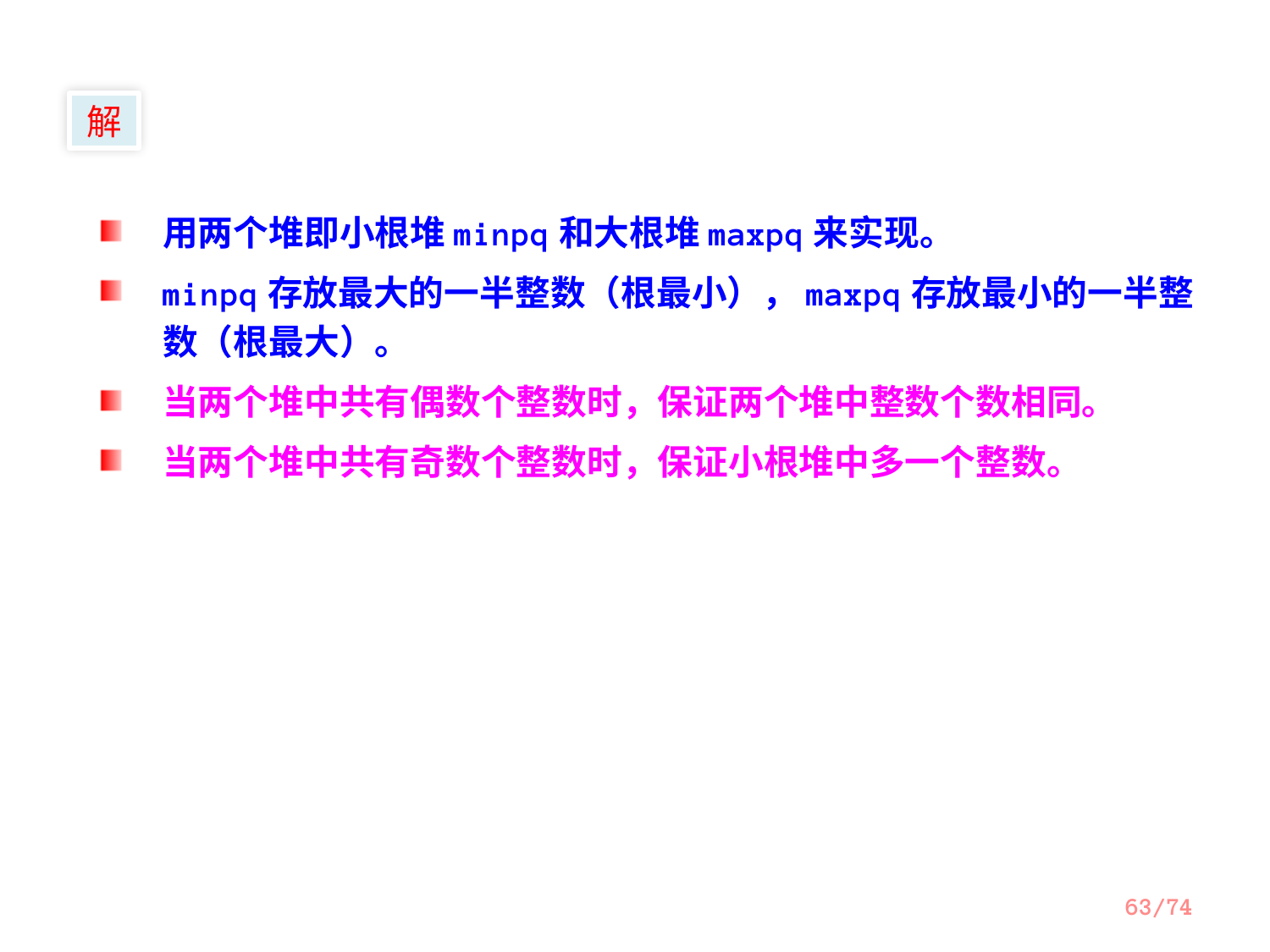

解
用两个堆即小根堆minpq和大根堆maxpq来实现。
minpq存放最大的一半整数（根最小），maxpq存放最小的一半整数（根最大）。
当两个堆中共有偶数个整数时，保证两个堆中整数个数相同。
当两个堆中共有奇数个整数时，保证小根堆中多一个整数。
63/74